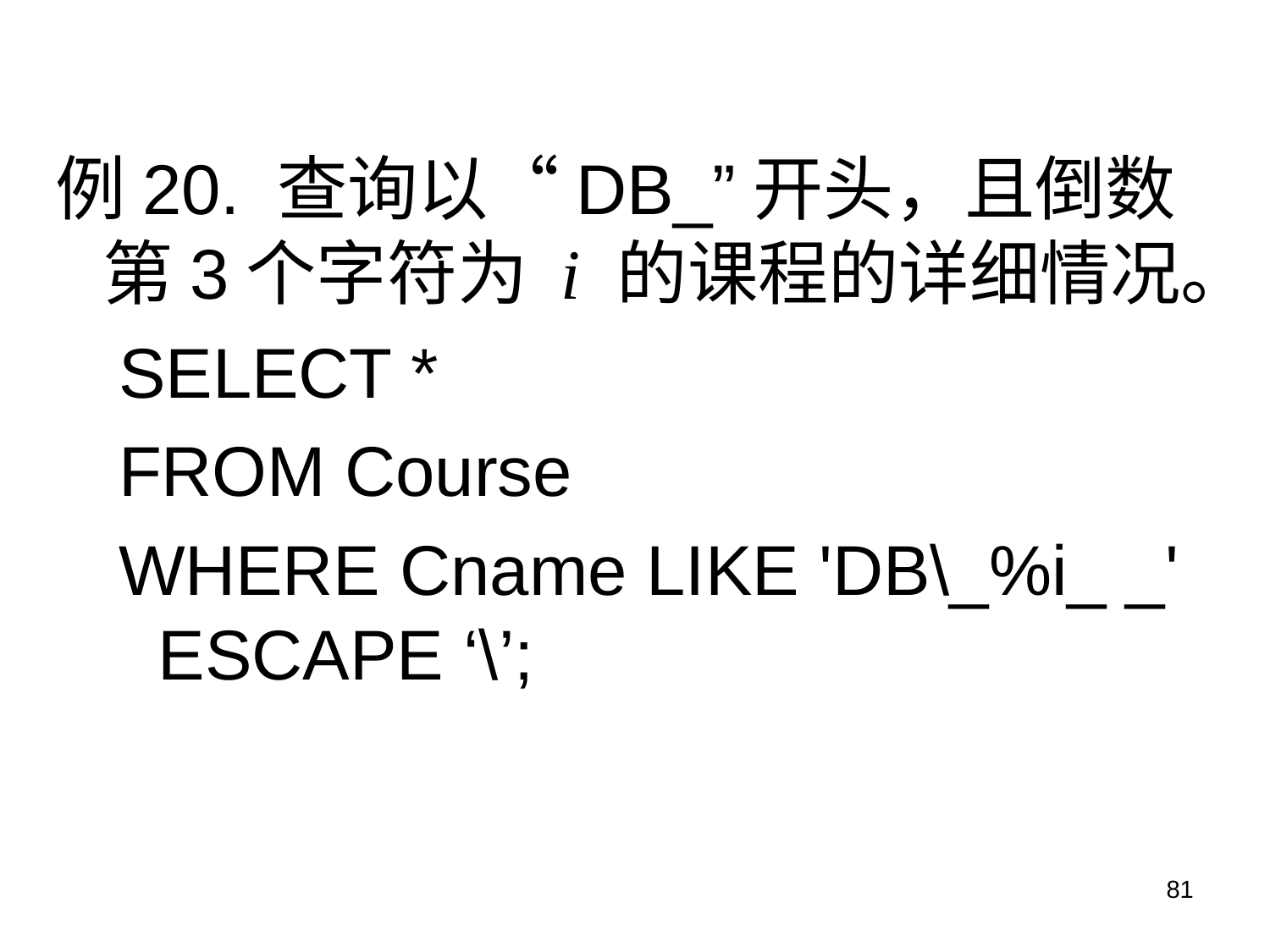

例20. 查询以“DB_”开头，且倒数第3个字符为 i 的课程的详细情况。
SELECT *
FROM Course
WHERE Cname LIKE 'DB\_%i_ _' ESCAPE ‘\’;

81